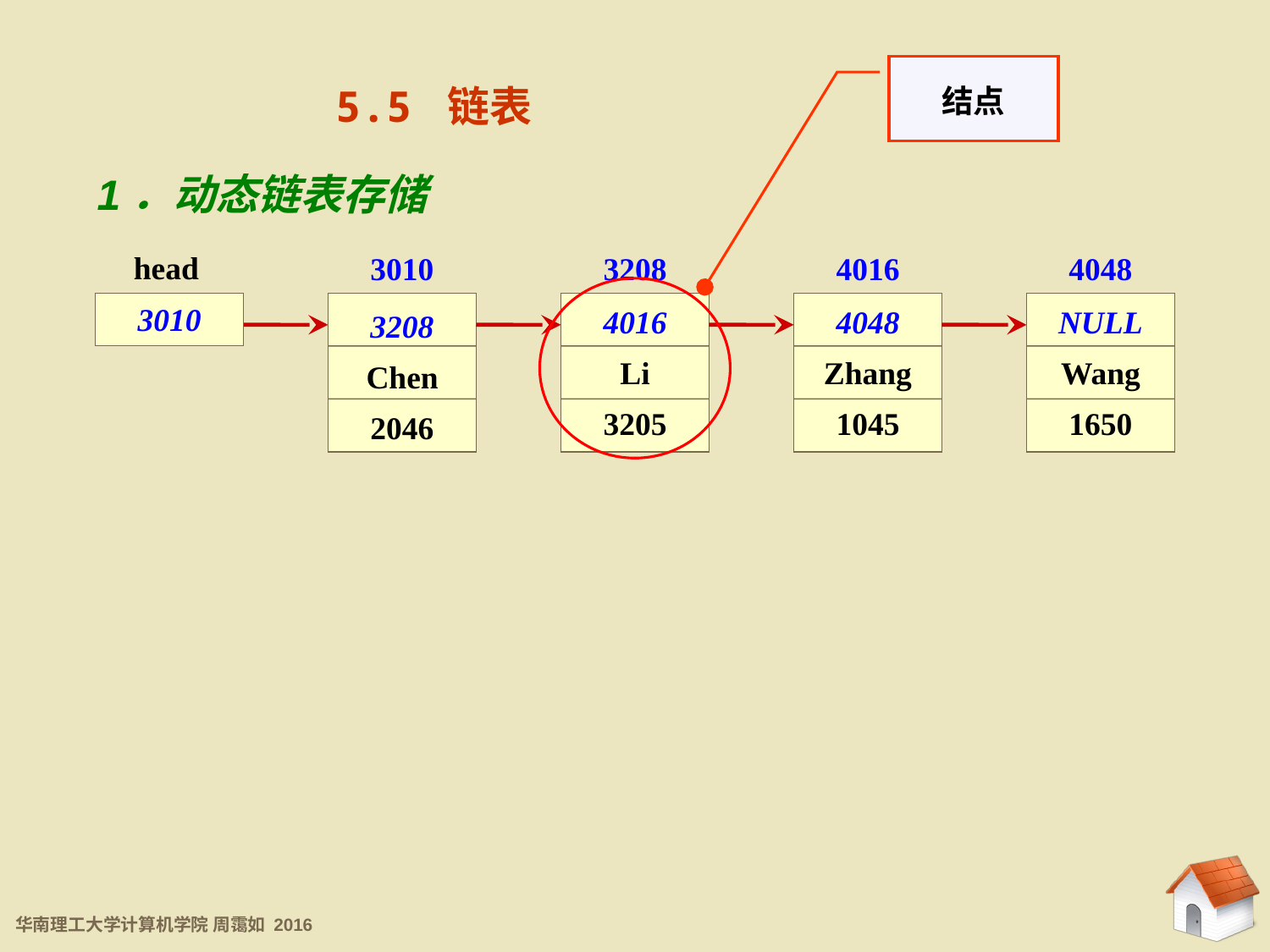

5.3 链表
结点
5.5 链表
1．动态链表存储
head

3010
3010

3208
Chen
2046
3208

4016
Li
3205
4016

4048
Zhang
1045
4048

NULL
Wang
1650